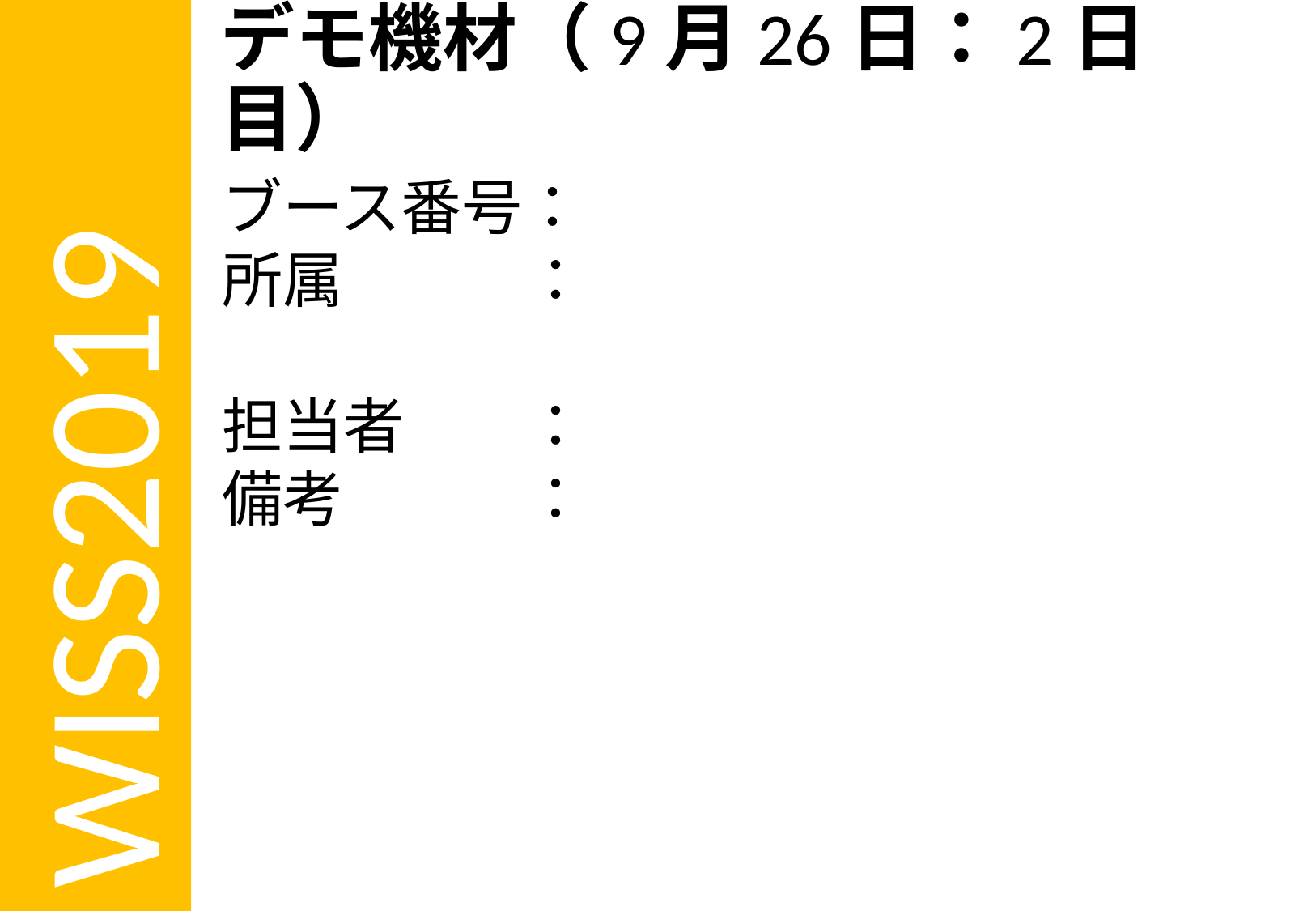

# デモ機材（9月26日：2日目）
ブース番号：
所属　　　：

担当者　　：
備考　　　：
WISS2019